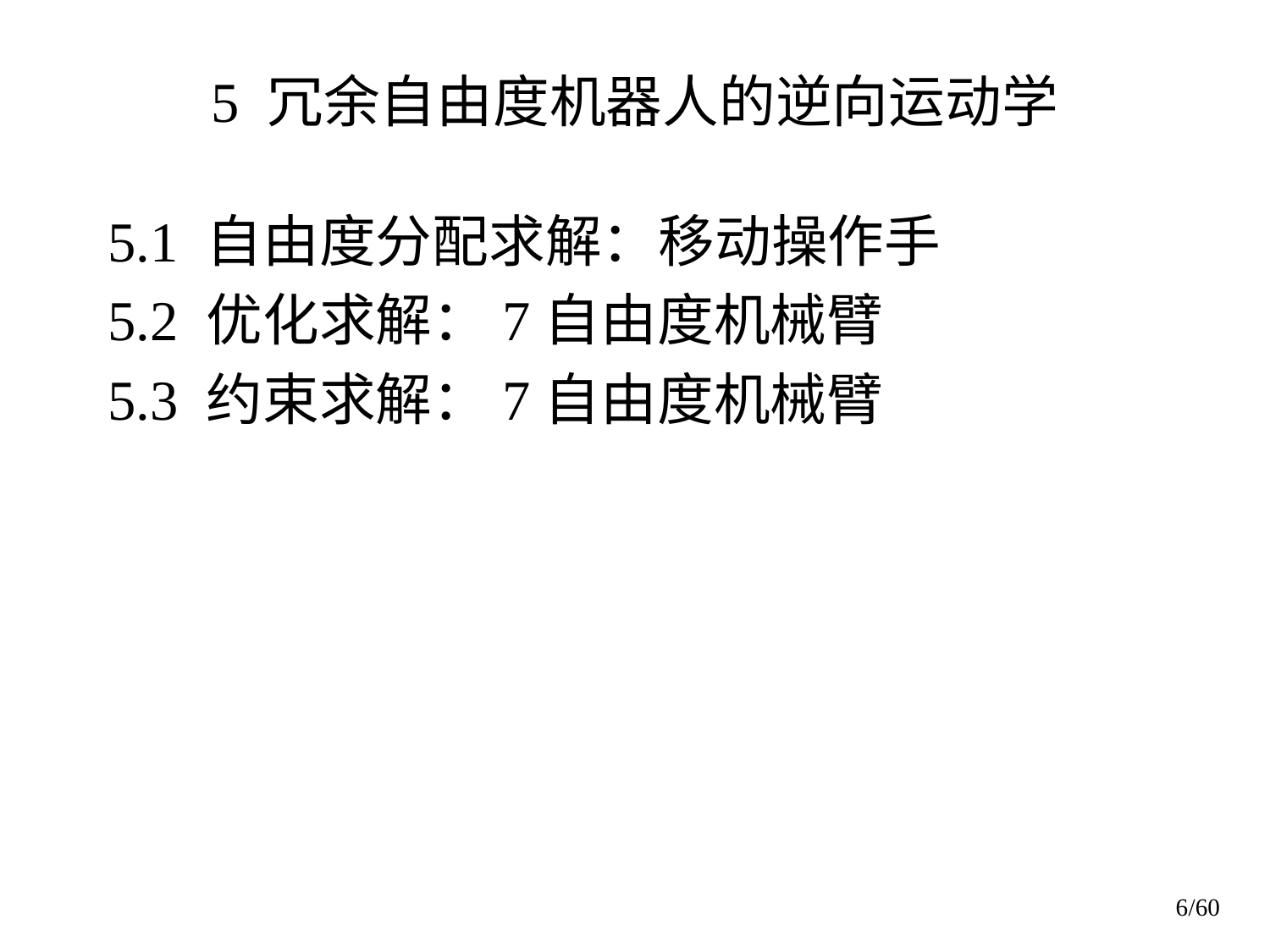

5 冗余自由度机器人的逆向运动学
5.1 自由度分配求解：移动操作手
5.2 优化求解：7自由度机械臂
5.3 约束求解：7自由度机械臂
6/60